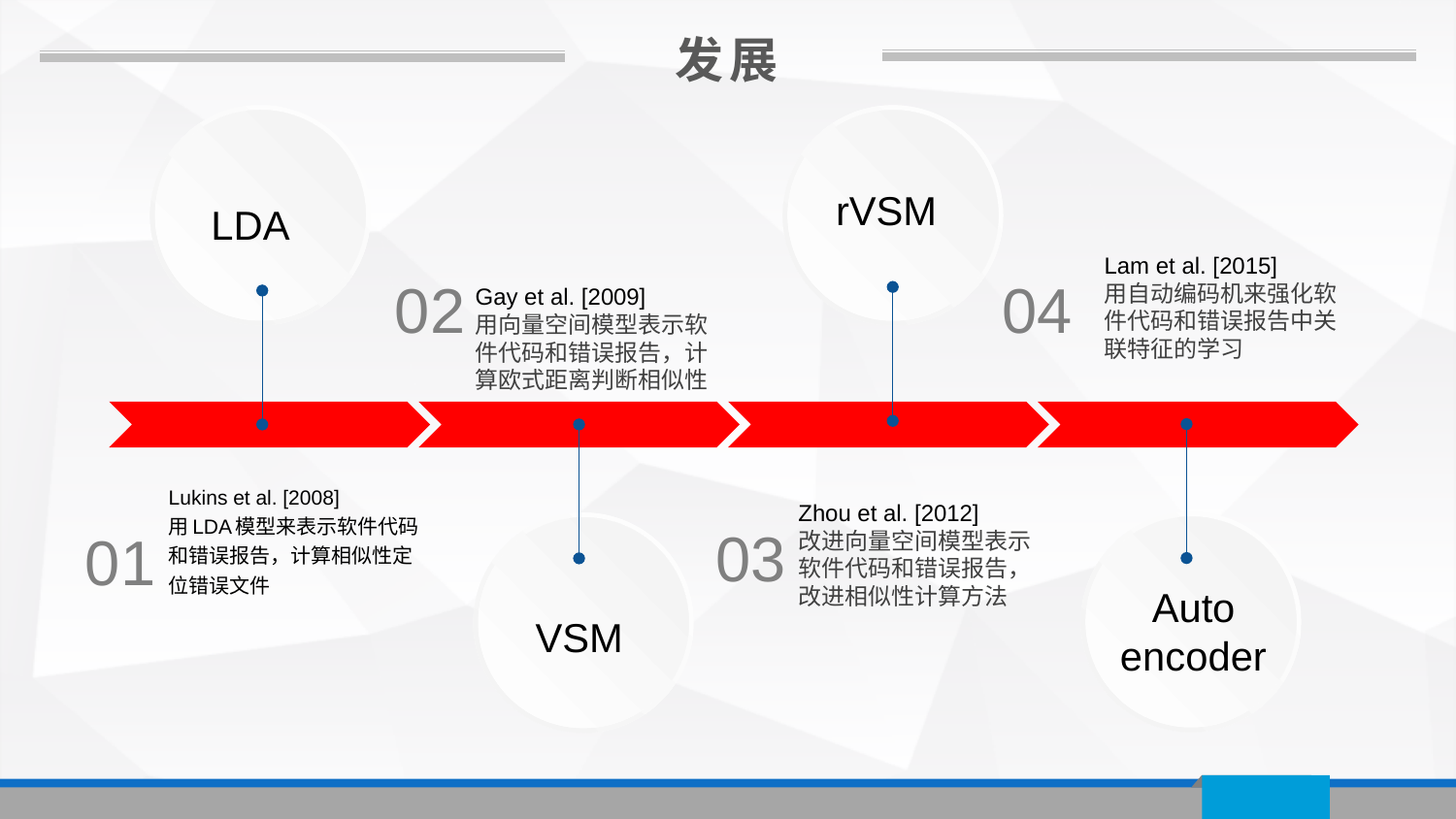

发展

rVSM
LDA
Lam et al. [2015]
用自动编码机来强化软件代码和错误报告中关联特征的学习
04
02

Gay et al. [2009]
用向量空间模型表示软件代码和错误报告，计算欧式距离判断相似性

Lukins et al. [2008]
用LDA模型来表示软件代码和错误报告，计算相似性定位错误文件
Zhou et al. [2012]
改进向量空间模型表示软件代码和错误报告，改进相似性计算方法

03

01

Auto
encoder
VSM